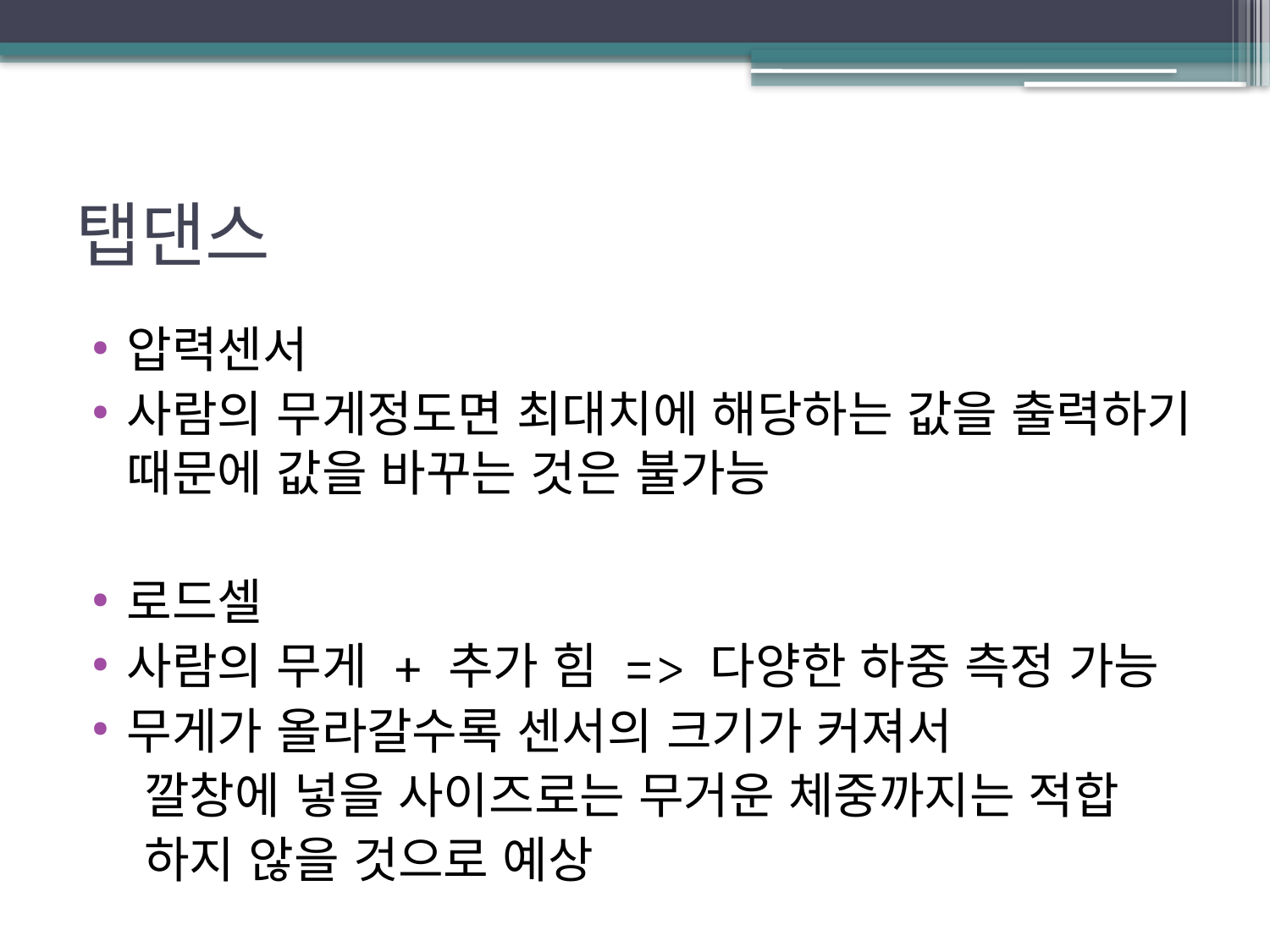

# 탭댄스
압력센서
사람의 무게정도면 최대치에 해당하는 값을 출력하기 때문에 값을 바꾸는 것은 불가능

로드셀
사람의 무게 + 추가 힘 => 다양한 하중 측정 가능
무게가 올라갈수록 센서의 크기가 커져서
   깔창에 넣을 사이즈로는 무거운 체중까지는 적합
   하지 않을 것으로 예상